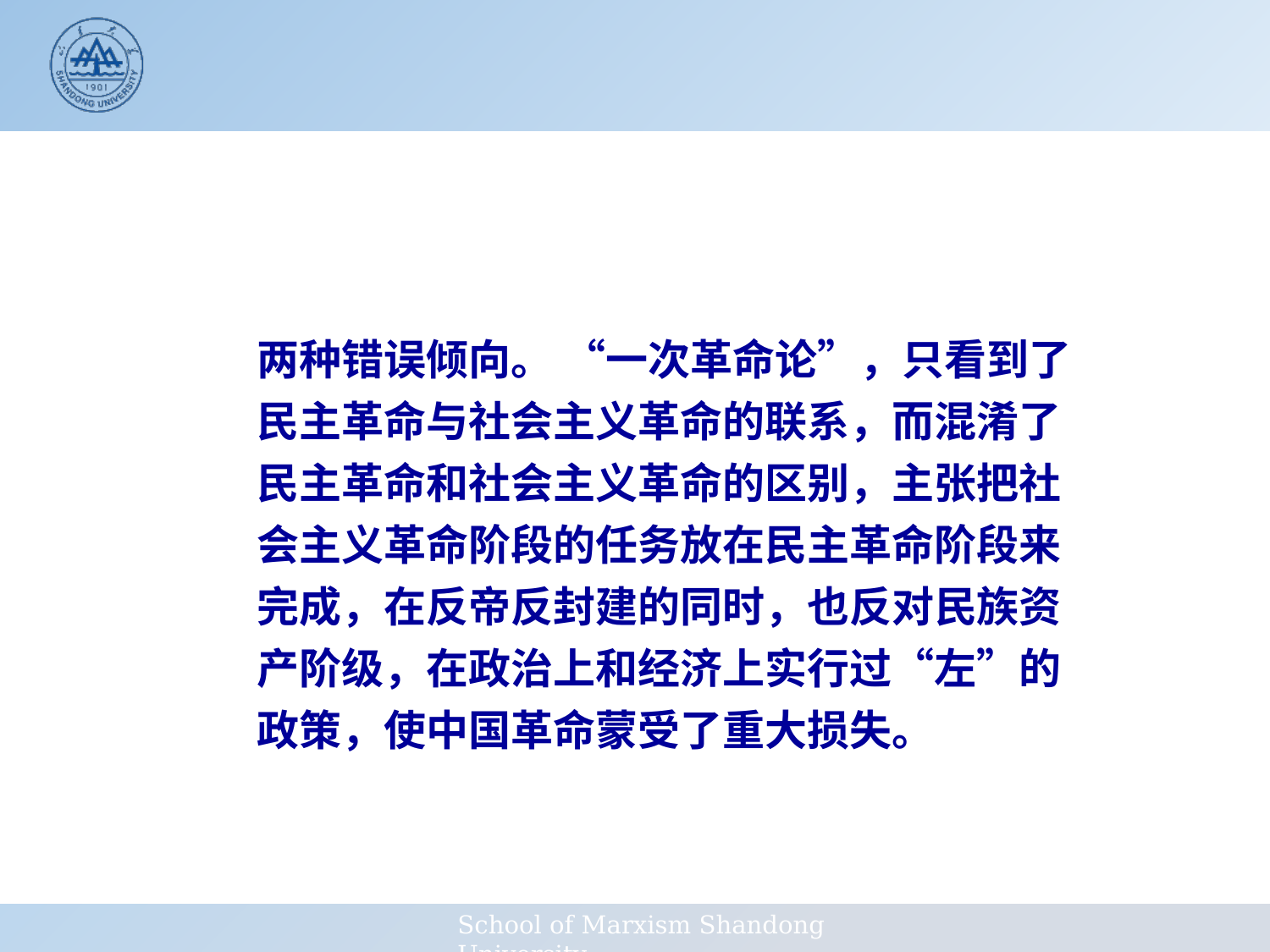

两种错误倾向。 “一次革命论”，只看到了民主革命与社会主义革命的联系，而混淆了民主革命和社会主义革命的区别，主张把社会主义革命阶段的任务放在民主革命阶段来完成，在反帝反封建的同时，也反对民族资产阶级，在政治上和经济上实行过“左”的政策，使中国革命蒙受了重大损失。